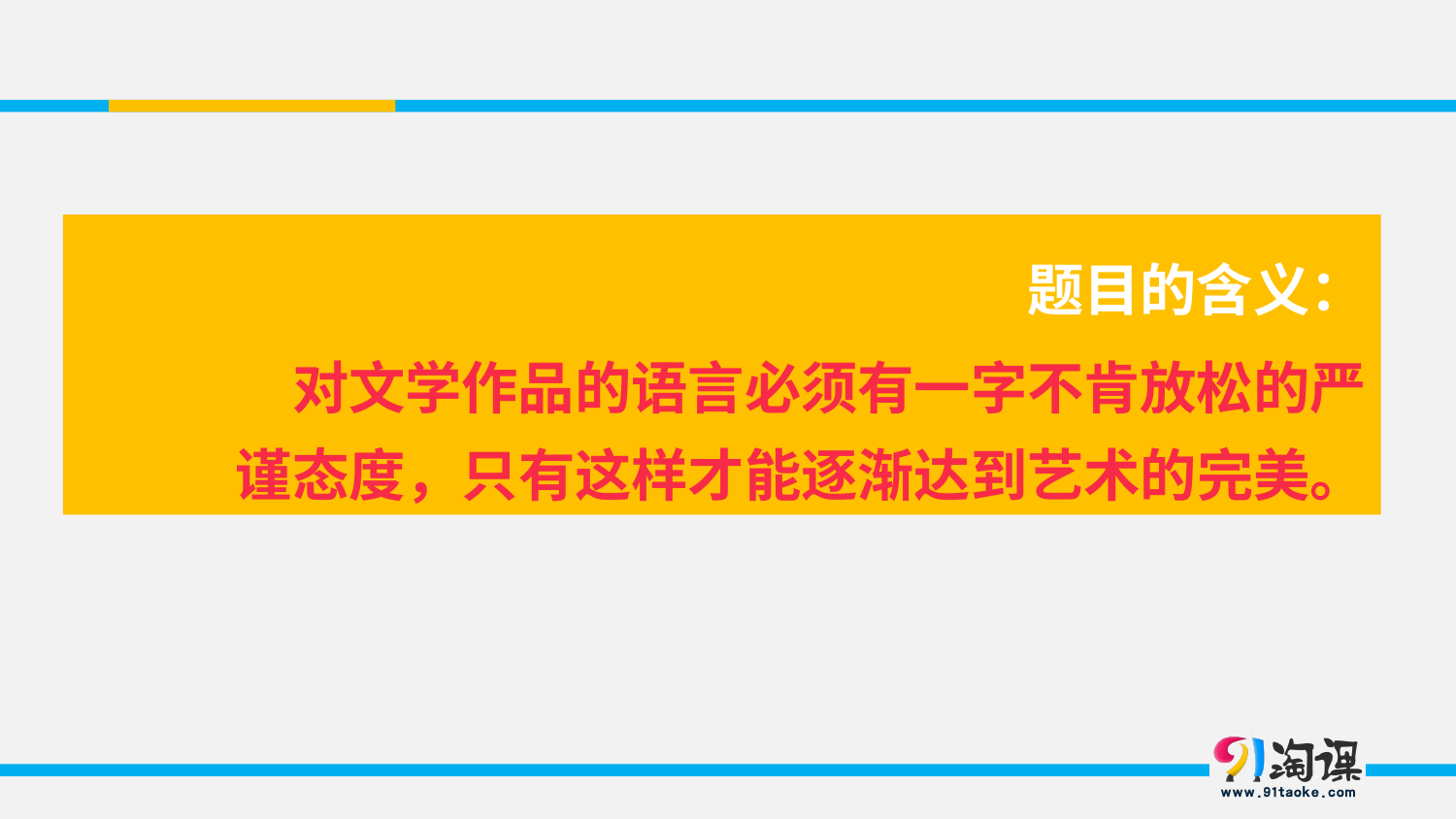

题目的含义：
             对文学作品的语言必须有一字不肯放松的严谨态度，只有这样才能逐渐达到艺术的完美。